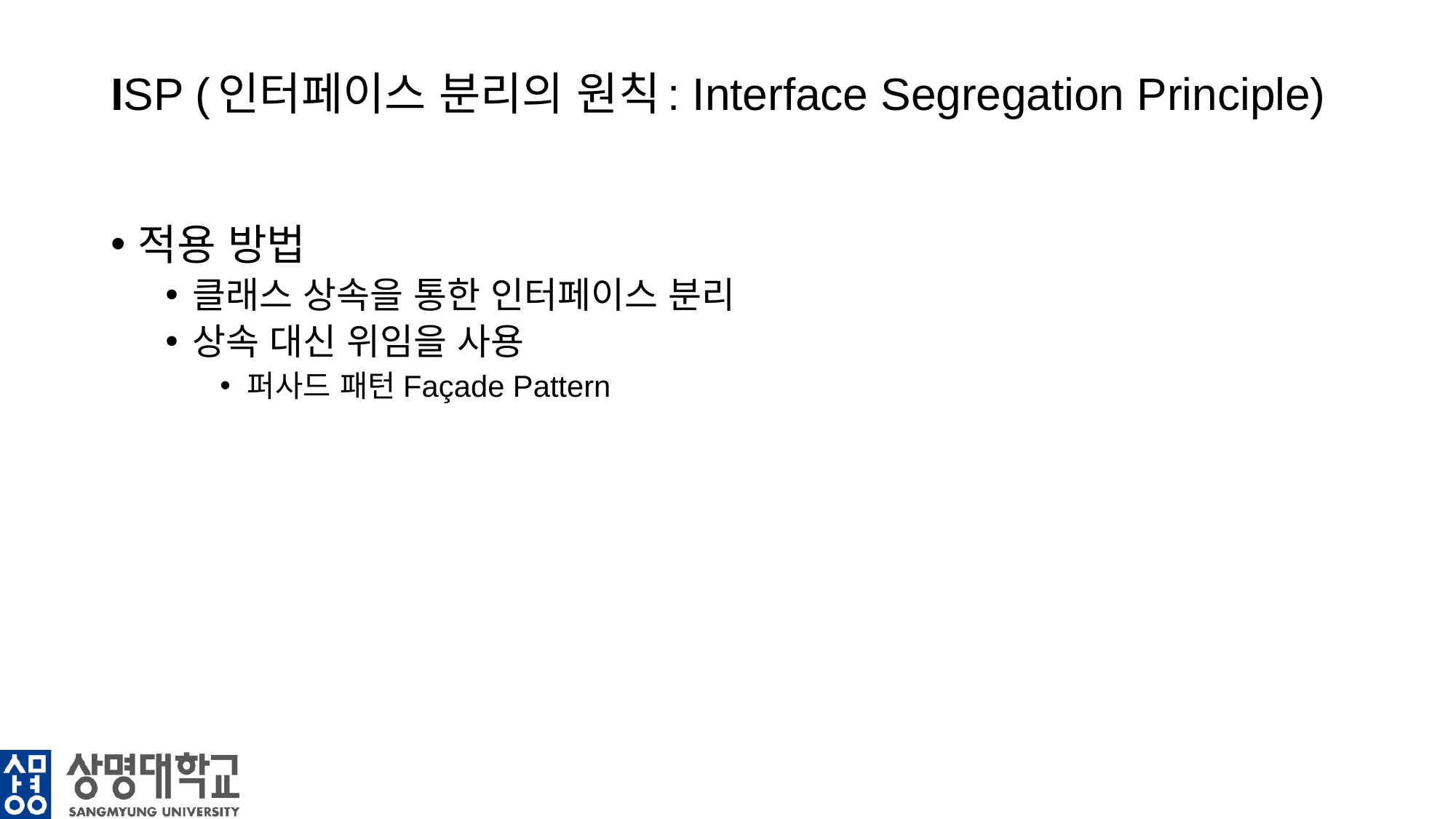

# ISP (인터페이스 분리의 원칙: Interface Segregation Principle)
적용 방법
클래스 상속을 통한 인터페이스 분리
상속 대신 위임을 사용
퍼사드 패턴Façade Pattern